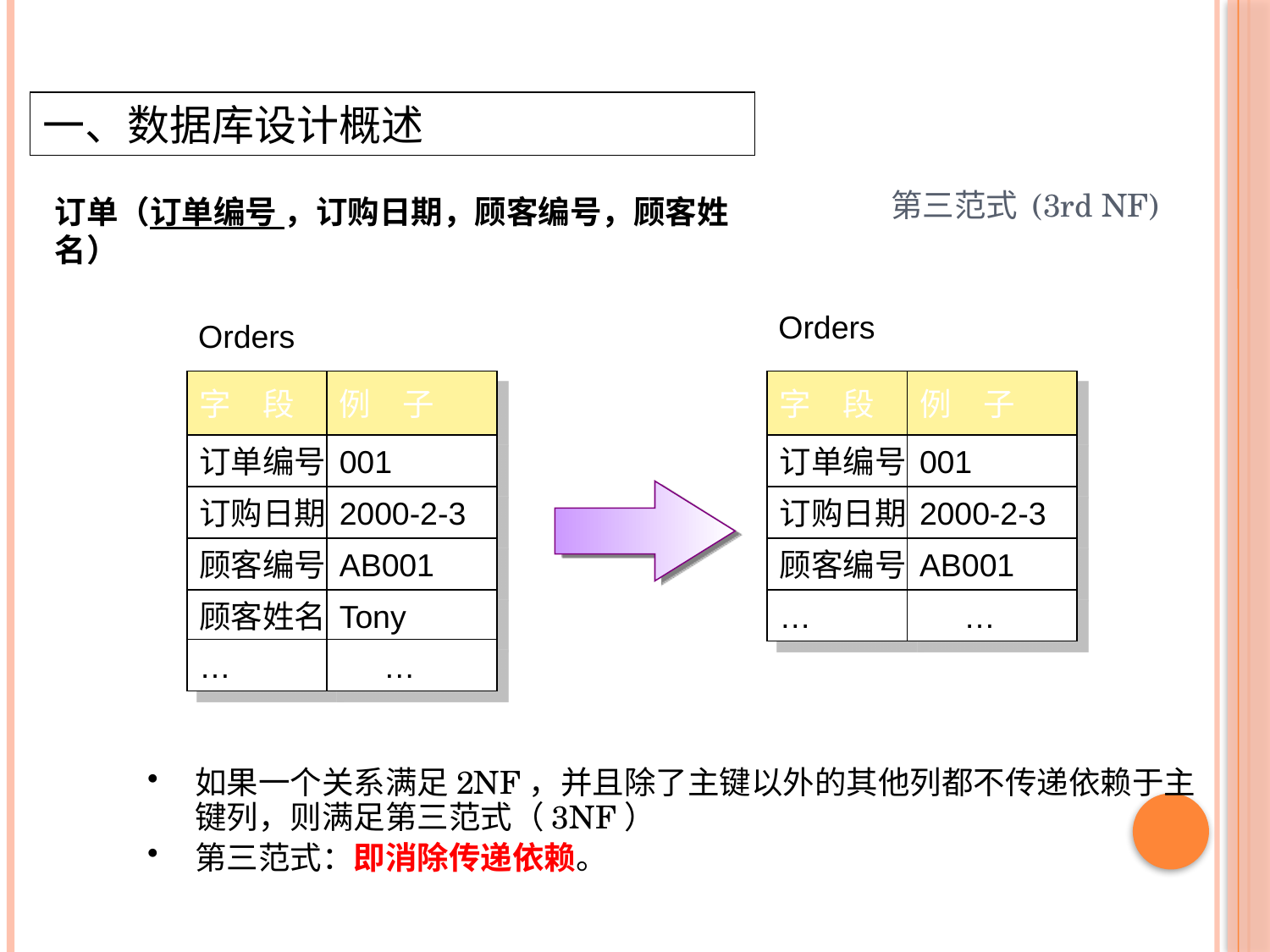

一、数据库设计概述
第三范式 (3rd NF)
订单（订单编号 ，订购日期，顾客编号，顾客姓名）
Orders
字　段
例　子
订单编号
001
订购日期
2000-2-3
顾客编号
AB001
…
     …
Orders
字　段
例　子
订单编号
001
订购日期
2000-2-3
顾客编号
AB001
顾客姓名
Tony
…
     …

如果一个关系满足2NF，并且除了主键以外的其他列都不传递依赖于主键列，则满足第三范式（3NF）
第三范式：即消除传递依赖。